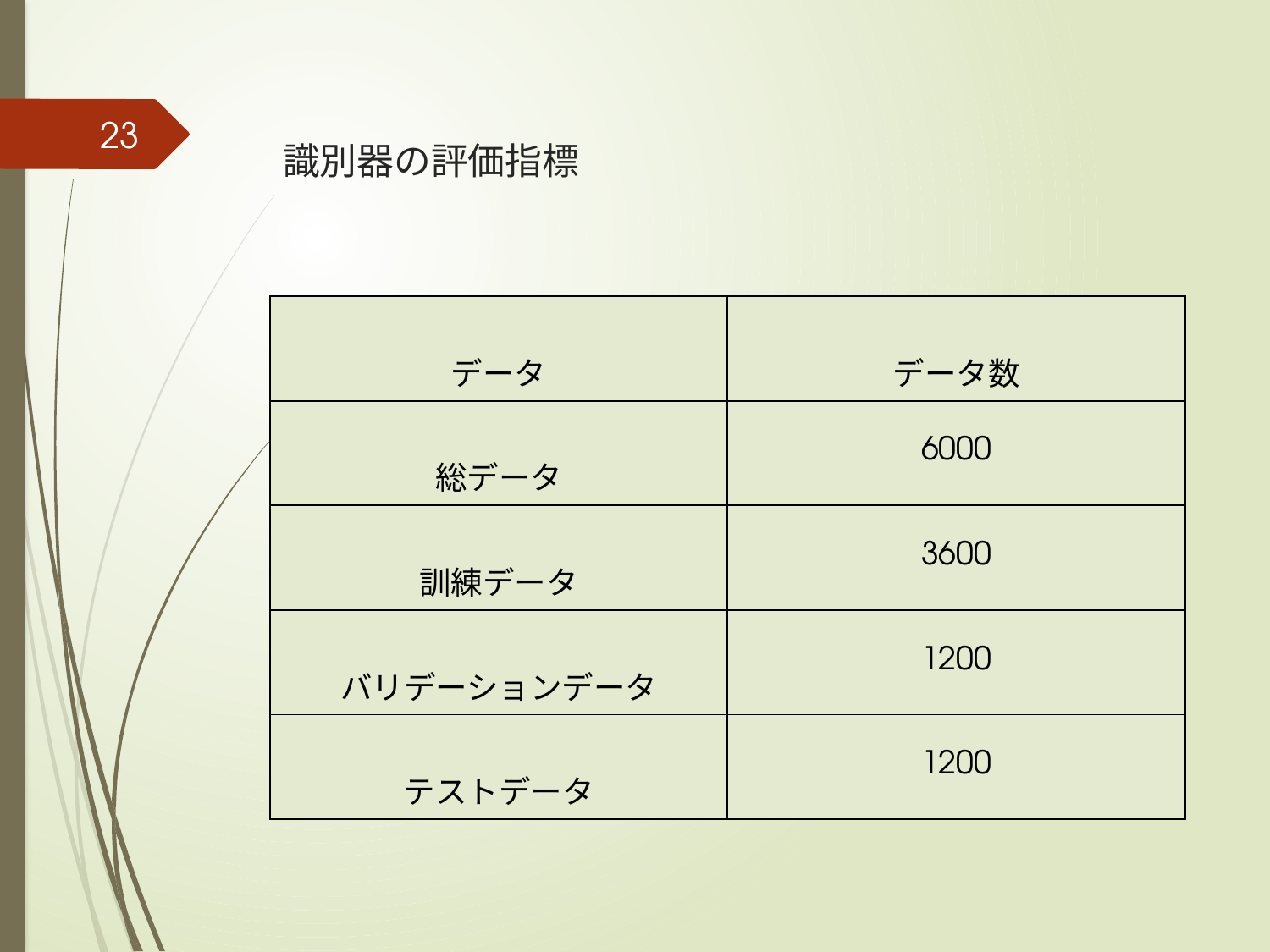

# 識別器の評価指標
23
| データ | データ数 |
| --- | --- |
| 総データ | 6000 |
| 訓練データ | 3600 |
| バリデーションデータ | 1200 |
| テストデータ | 1200 |